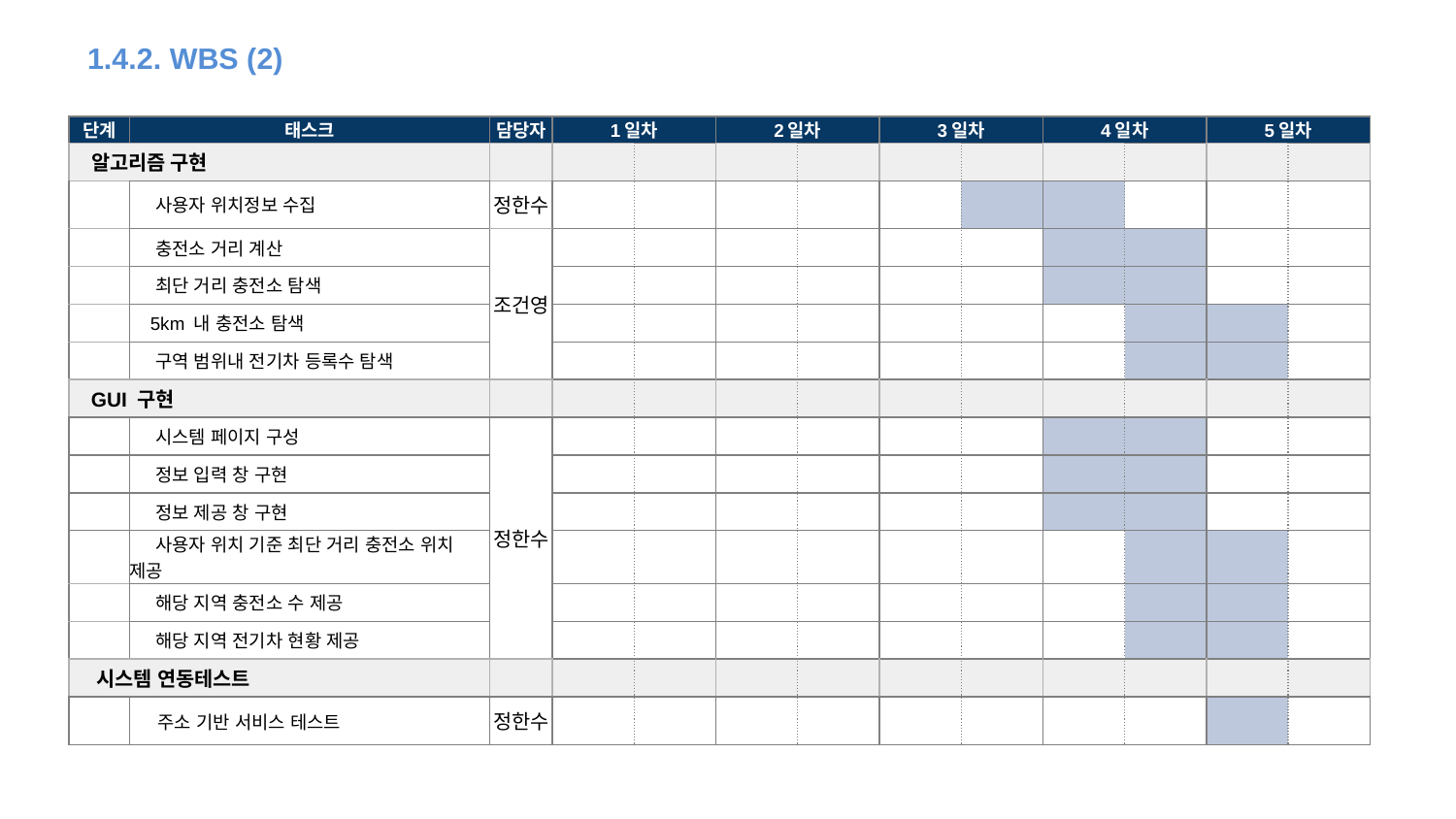

# 1.4.2. WBS (2)
| 단계 | 태스크 | 담당자 | 1일차 |  | 2일차 |  | 3일차 |  | 4일차 |  | 5일차 |  |
| --- | --- | --- | --- | --- | --- | --- | --- | --- | --- | --- | --- | --- |
| 알고리즘 구현 |  |  |  |  |  |  |  |  |  |  |  |  |
|  | 사용자 위치정보 수집 | 정한수 |  |  |  |  |  |  |  |  |  |  |
|  | 충전소 거리 계산 | 조건영 |  |  |  |  |  |  |  |  |  |  |
|  | 최단 거리 충전소 탐색 |  |  |  |  |  |  |  |  |  |  |  |
|  | 5km 내 충전소 탐색 |  |  |  |  |  |  |  |  |  |  |  |
|  | 구역 범위내 전기차 등록수 탐색 |  |  |  |  |  |  |  |  |  |  |  |
| GUI 구현 |  |  |  |  |  |  |  |  |  |  |  |  |
|  | 시스템 페이지 구성 | 정한수 |  |  |  |  |  |  |  |  |  |  |
|  | 정보 입력 창 구현 |  |  |  |  |  |  |  |  |  |  |  |
|  | 정보 제공 창 구현 |  |  |  |  |  |  |  |  |  |  |  |
|  | 사용자 위치 기준 최단 거리 충전소 위치 제공 |  |  |  |  |  |  |  |  |  |  |  |
|  | 해당 지역 충전소 수 제공 |  |  |  |  |  |  |  |  |  |  |  |
|  | 해당 지역 전기차 현황 제공 |  |  |  |  |  |  |  |  |  |  |  |
| 시스템 연동테스트 |  |  |  |  |  |  |  |  |  |  |  |  |
|  | 주소 기반 서비스 테스트 | 정한수 |  |  |  |  |  |  |  |  |  |  |